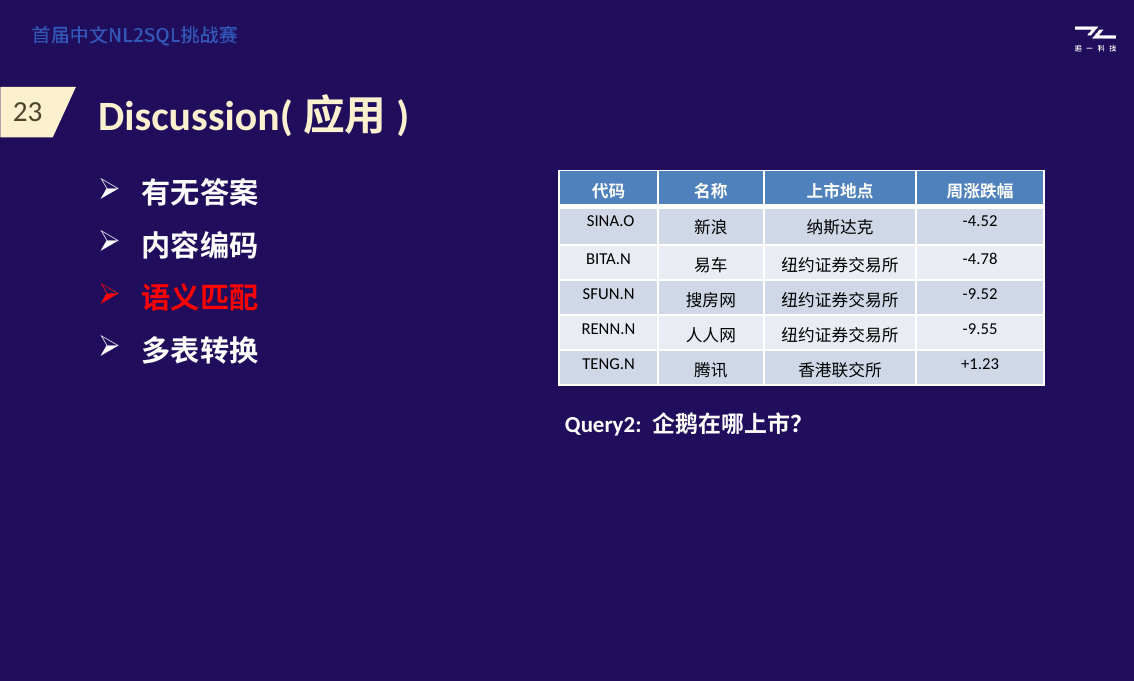

Discussion(应用)
  有无答案
  内容编码
  语义匹配
  多表转换
| 代码 | 名称 | 上市地点 | 周涨跌幅 |
| --- | --- | --- | --- |
| SINA.O | 新浪 | 纳斯达克 | -4.52 |
| BITA.N | 易车 | 纽约证券交易所 | -4.78 |
| SFUN.N | 搜房网 | 纽约证券交易所 | -9.52 |
| RENN.N | 人人网 | 纽约证券交易所 | -9.55 |
| TENG.N | 腾讯 | 香港联交所 | +1.23 |
Query2: 企鹅在哪上市？